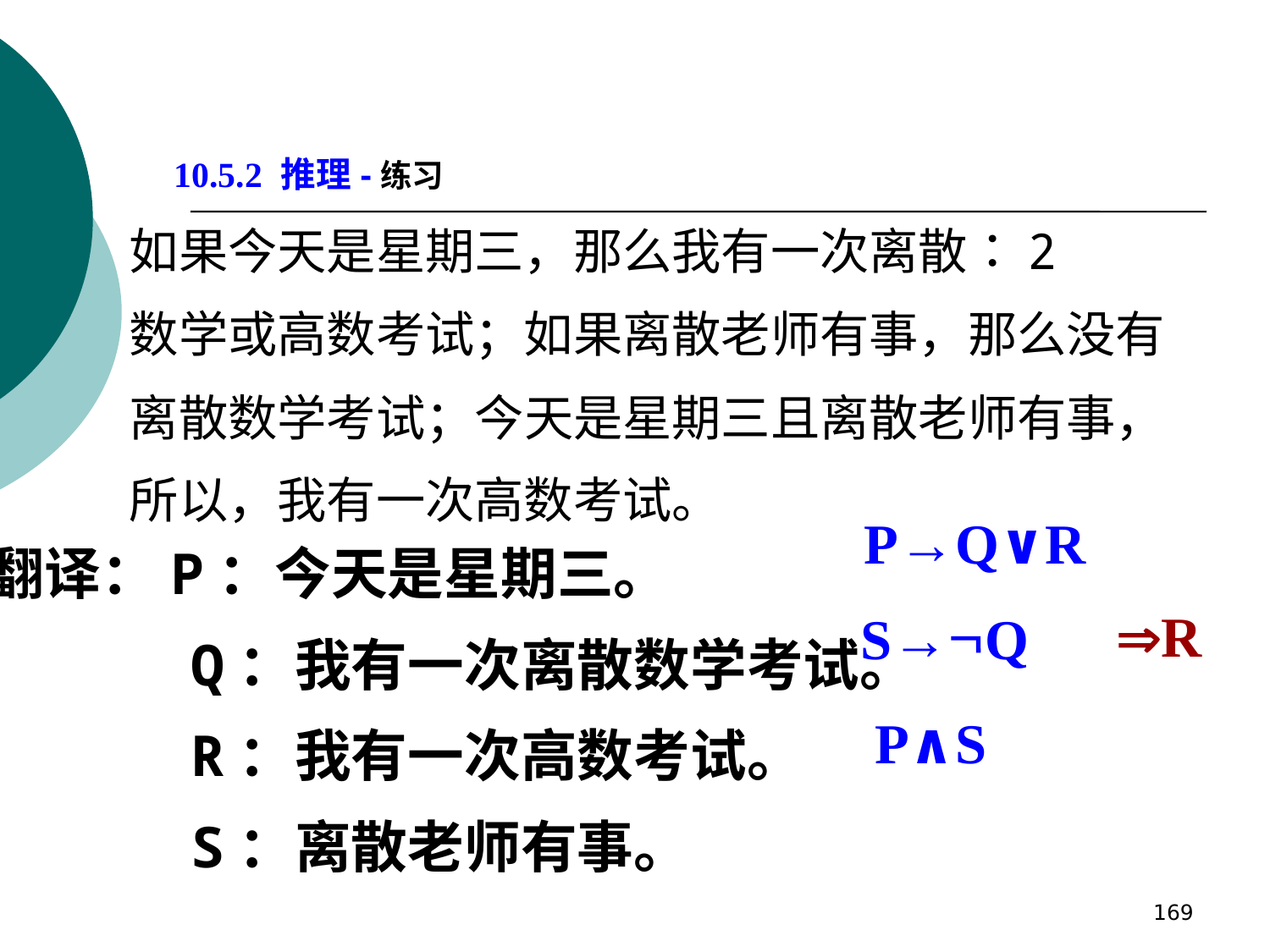

10.5.2 推理-练习
2：如果今天是星期三，那么我有一次离散
数学或高数考试；如果离散老师有事，那么没有
离散数学考试；今天是星期三且离散老师有事，
所以，我有一次高数考试。
P→Q∨R
翻译：P：今天是星期三。
      Q：我有一次离散数学考试。
      R：我有一次高数考试。
      S：离散老师有事。
⇒R
S→¬Q
P∧S
169